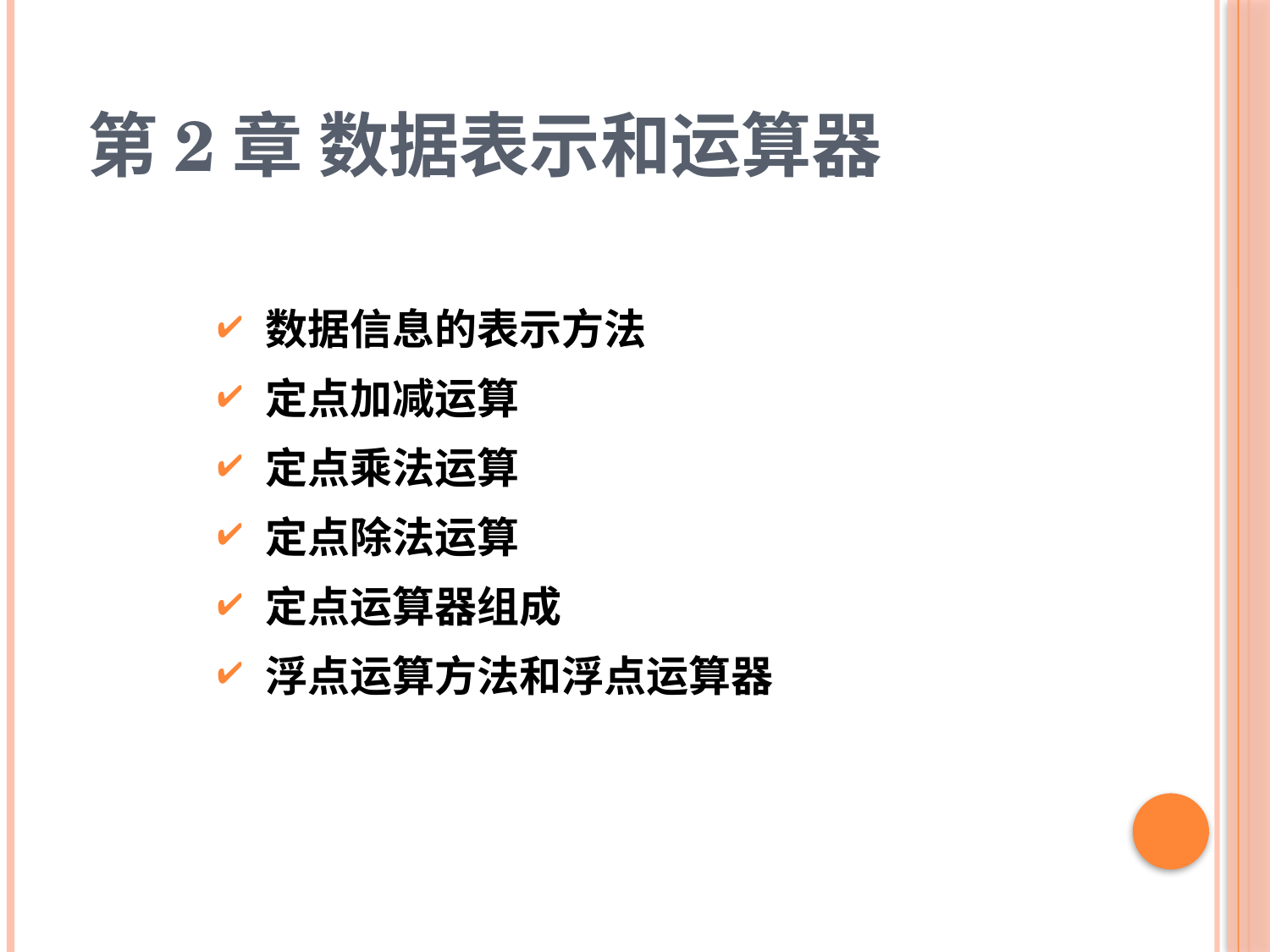

# 第2章 数据表示和运算器
数据信息的表示方法
定点加减运算
定点乘法运算
定点除法运算
定点运算器组成
浮点运算方法和浮点运算器